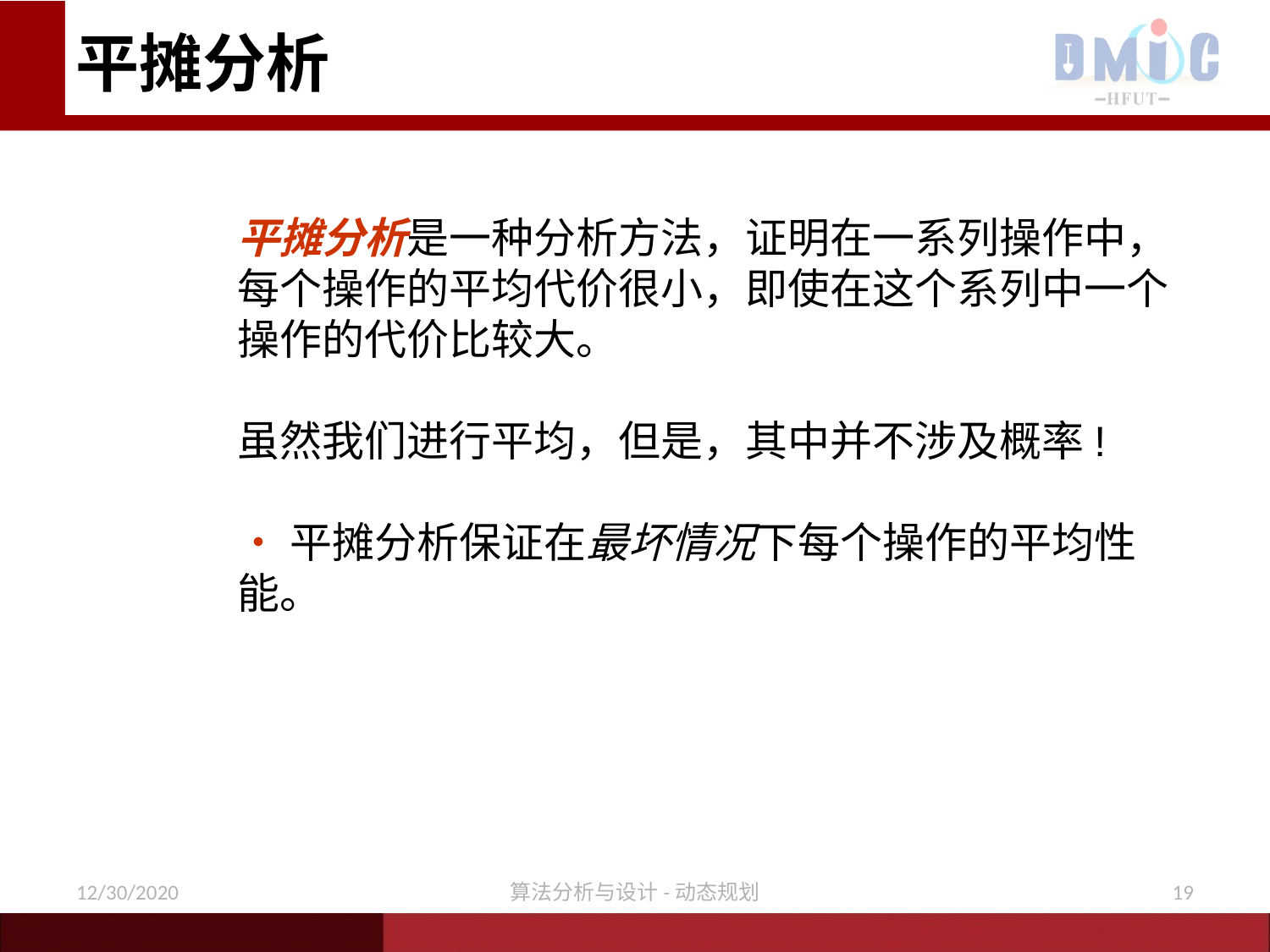

平摊分析
平摊分析是一种分析方法，证明在一系列操作中，每个操作的平均代价很小，即使在这个系列中一个操作的代价比较大。

虽然我们进行平均，但是，其中并不涉及概率!

•平摊分析保证在最坏情况下每个操作的平均性能。
12/30/2020
算法分析与设计-动态规划
19